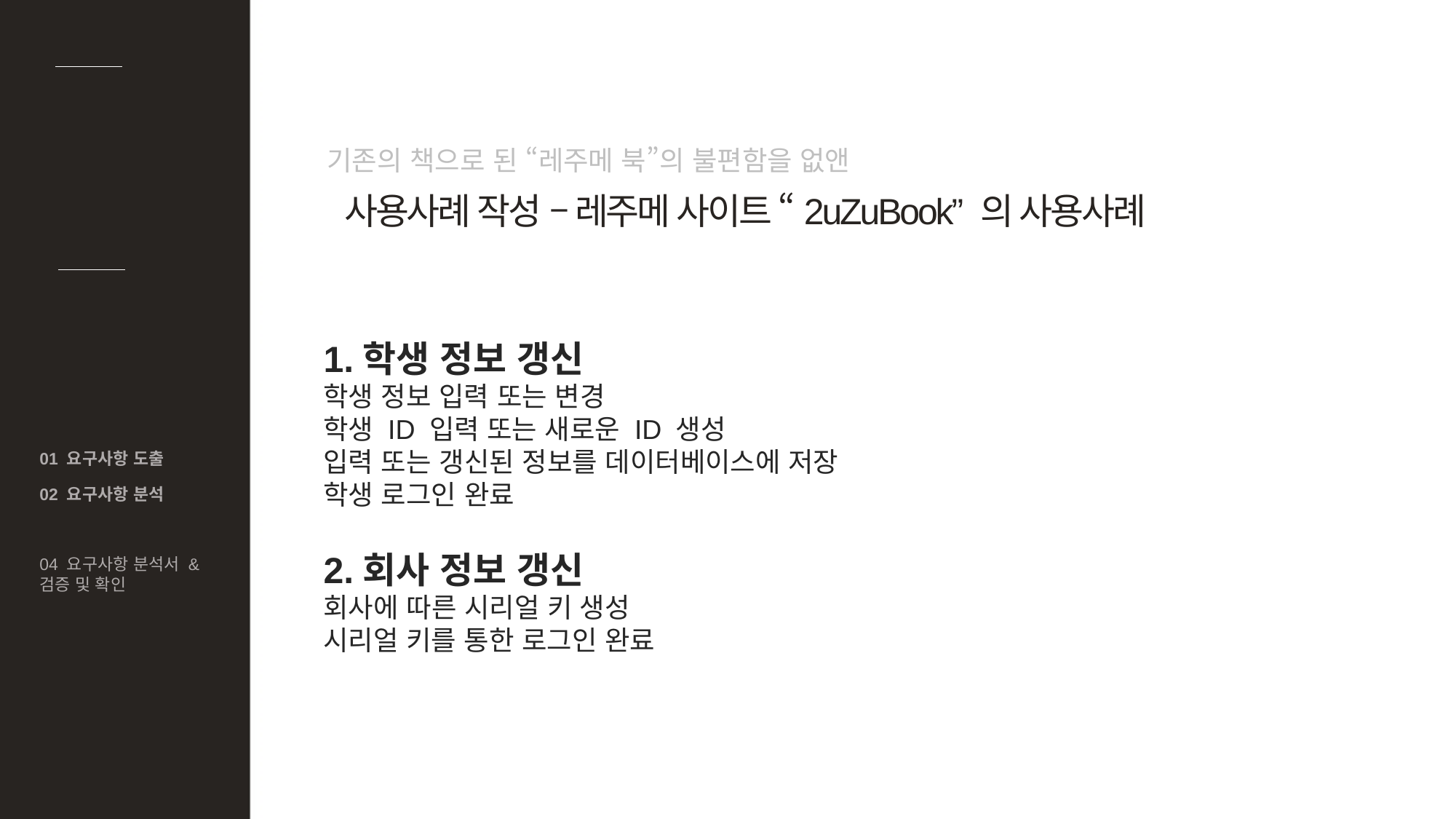

#
04
요구분석
기존의 책으로 된 “레주메 북”의 불편함을 없앤
사용사례 작성 – 레주메 사이트 “2uZuBook” 의 사용사례
1.학생 정보 갱신
학생 정보 입력 또는 변경
학생 ID 입력 또는 새로운 ID 생성
입력 또는 갱신된 정보를 데이터베이스에 저장
학생 로그인 완료

2.회사 정보 갱신
회사에 따른 시리얼 키 생성
시리얼 키를 통한 로그인 완료
01 요구사항 도출
02 요구사항 분석
03 사용사례 작성
04 요구사항 분석서 & 검증 및 확인